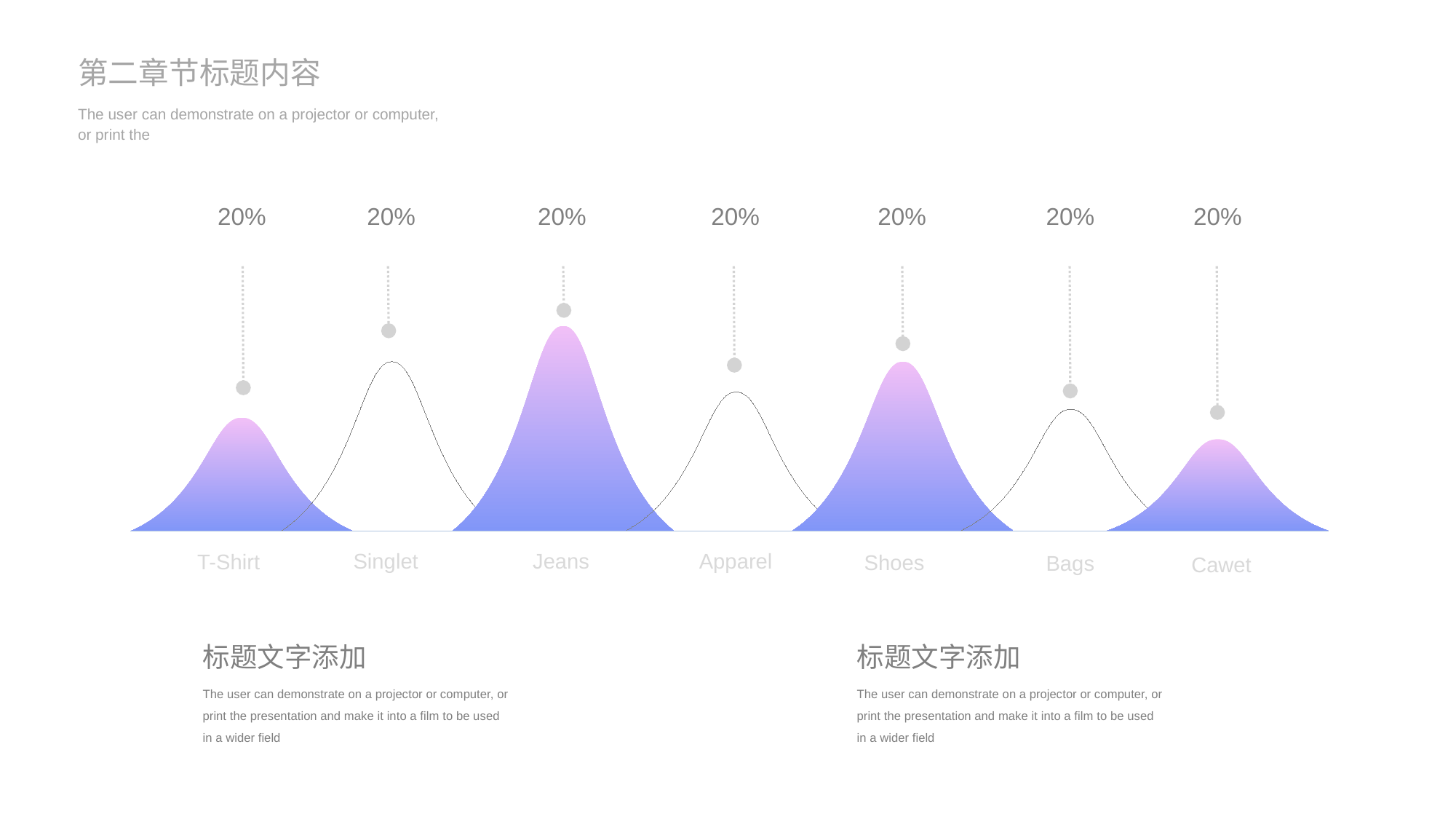

第二章节标题内容
The user can demonstrate on a projector or computer, or print the
20%
20%
20%
20%
20%
20%
20%

Singlet
Jeans
Apparel
T-Shirt
Shoes
Bags
Cawet
标题文字添加
标题文字添加
The user can demonstrate on a projector or computer, or print the presentation and make it into a film to be used in a wider field
The user can demonstrate on a projector or computer, or print the presentation and make it into a film to be used in a wider field